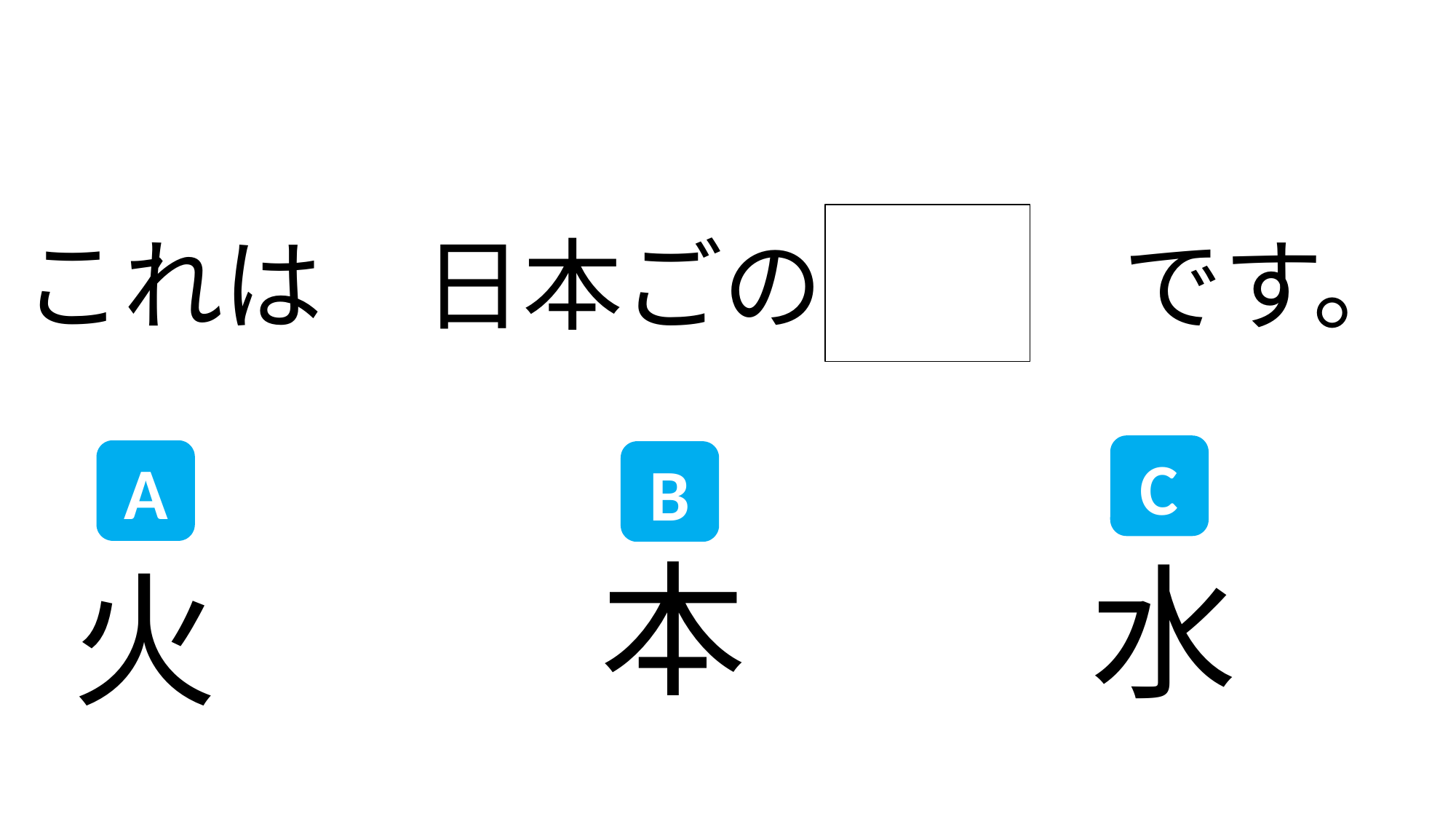

これは　日本ごの　　　です。
C
A
B
本
水
火